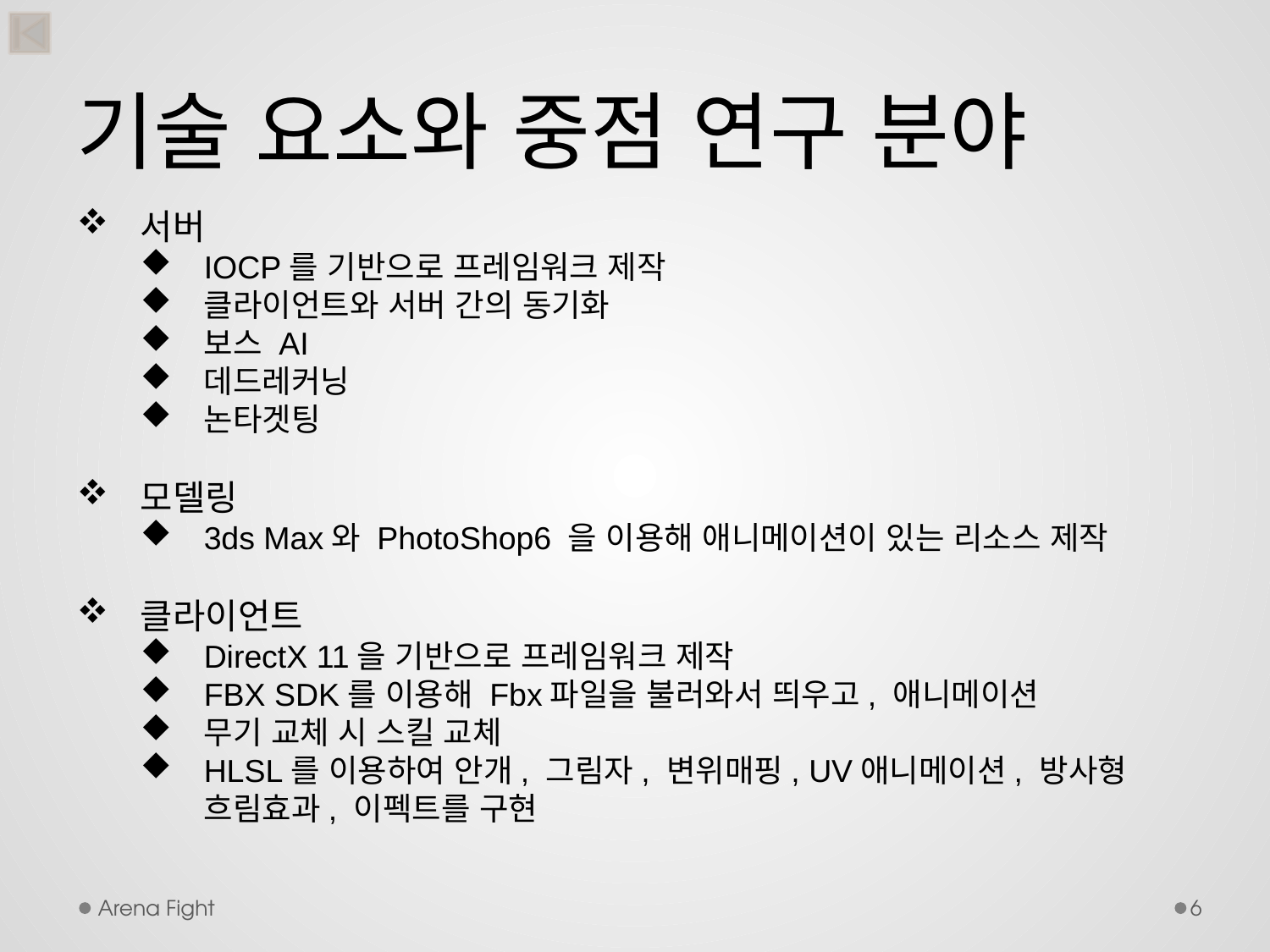

# 기술 요소와 중점 연구 분야

서버
IOCP를 기반으로 프레임워크 제작
클라이언트와 서버 간의 동기화
보스 AI
데드레커닝
논타겟팅

모델링
3ds Max와 PhotoShop6 을 이용해 애니메이션이 있는 리소스 제작

클라이언트
DirectX 11을 기반으로 프레임워크 제작
FBX SDK를 이용해 Fbx파일을 불러와서 띄우고, 애니메이션
무기 교체 시 스킬 교체
HLSL를 이용하여 안개, 그림자, 변위매핑, UV애니메이션, 방사형 흐림효과, 이펙트를 구현
Arena Fight
6